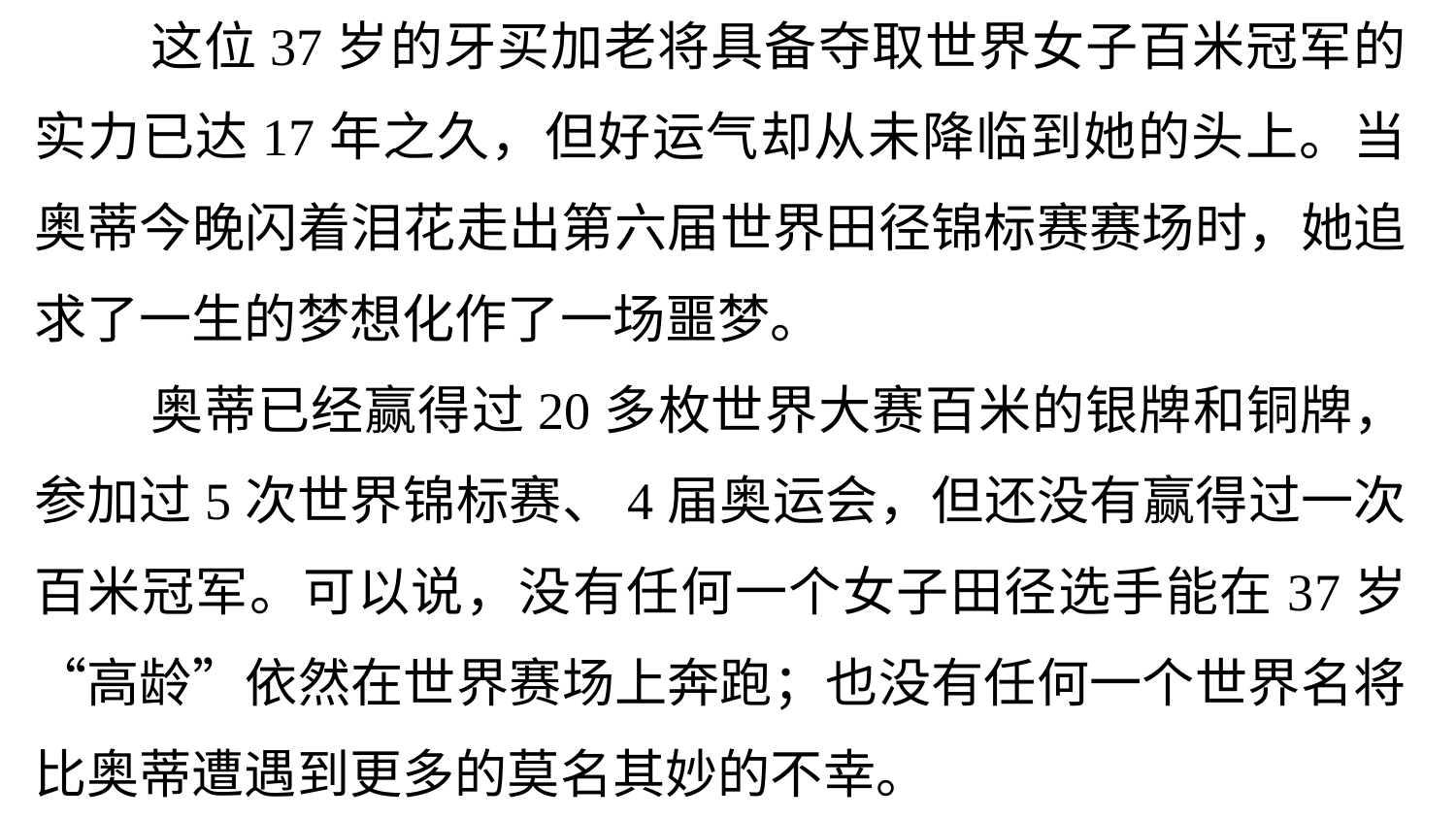

这位37岁的牙买加老将具备夺取世界女子百米冠军的实力已达17年之久，但好运气却从未降临到她的头上。当奥蒂今晚闪着泪花走出第六届世界田径锦标赛赛场时，她追求了一生的梦想化作了一场噩梦。
        奥蒂已经赢得过20多枚世界大赛百米的银牌和铜牌，参加过5次世界锦标赛、4届奥运会，但还没有赢得过一次百米冠军。可以说，没有任何一个女子田径选手能在37岁“高龄”依然在世界赛场上奔跑；也没有任何一个世界名将比奥蒂遭遇到更多的莫名其妙的不幸。